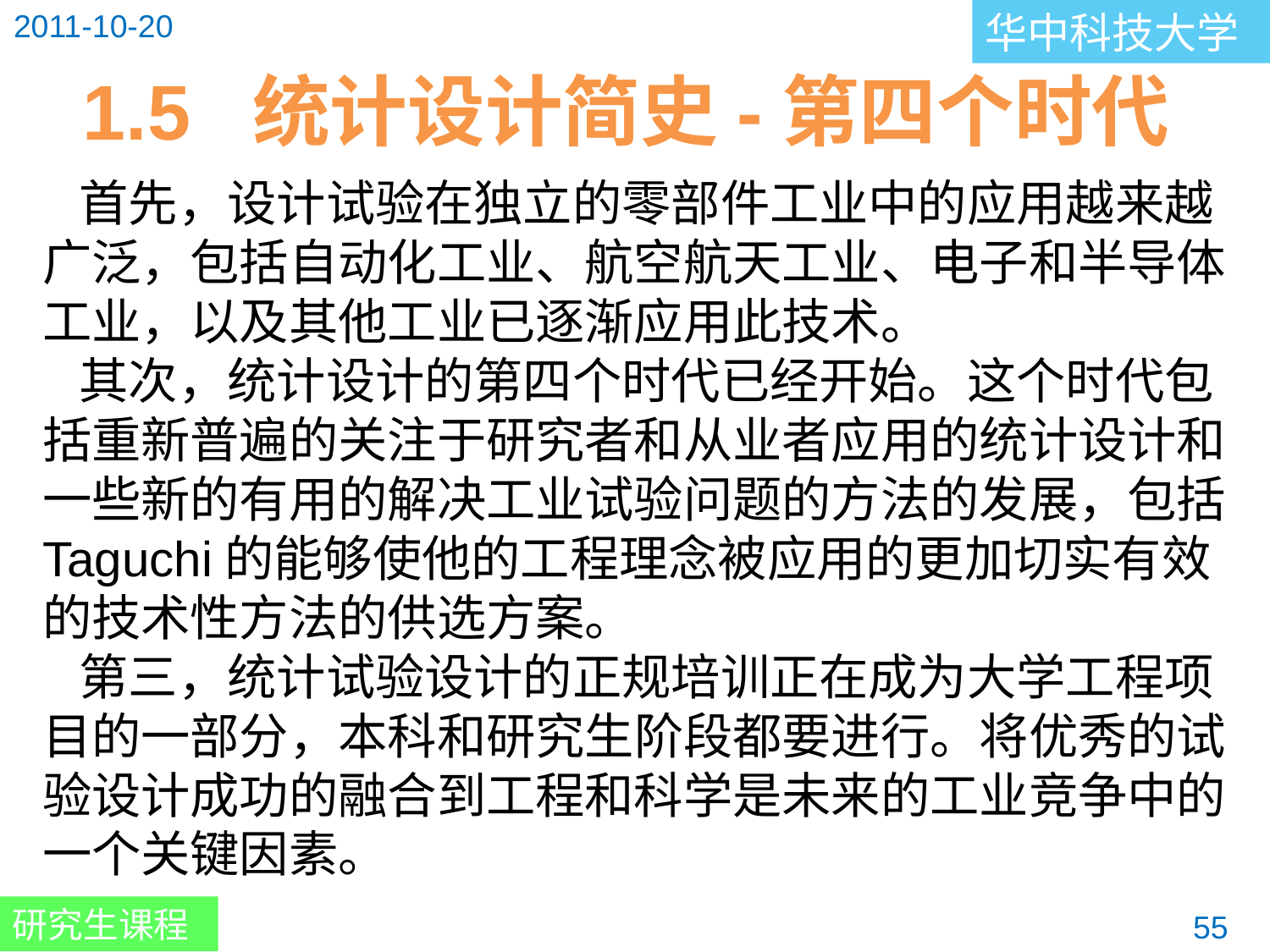

1.5  统计设计简史-第四个时代
首先，设计试验在独立的零部件工业中的应用越来越广泛，包括自动化工业、航空航天工业、电子和半导体工业，以及其他工业已逐渐应用此技术。
其次，统计设计的第四个时代已经开始。这个时代包括重新普遍的关注于研究者和从业者应用的统计设计和一些新的有用的解决工业试验问题的方法的发展，包括Taguchi的能够使他的工程理念被应用的更加切实有效的技术性方法的供选方案。
第三，统计试验设计的正规培训正在成为大学工程项目的一部分，本科和研究生阶段都要进行。将优秀的试验设计成功的融合到工程和科学是未来的工业竞争中的一个关键因素。